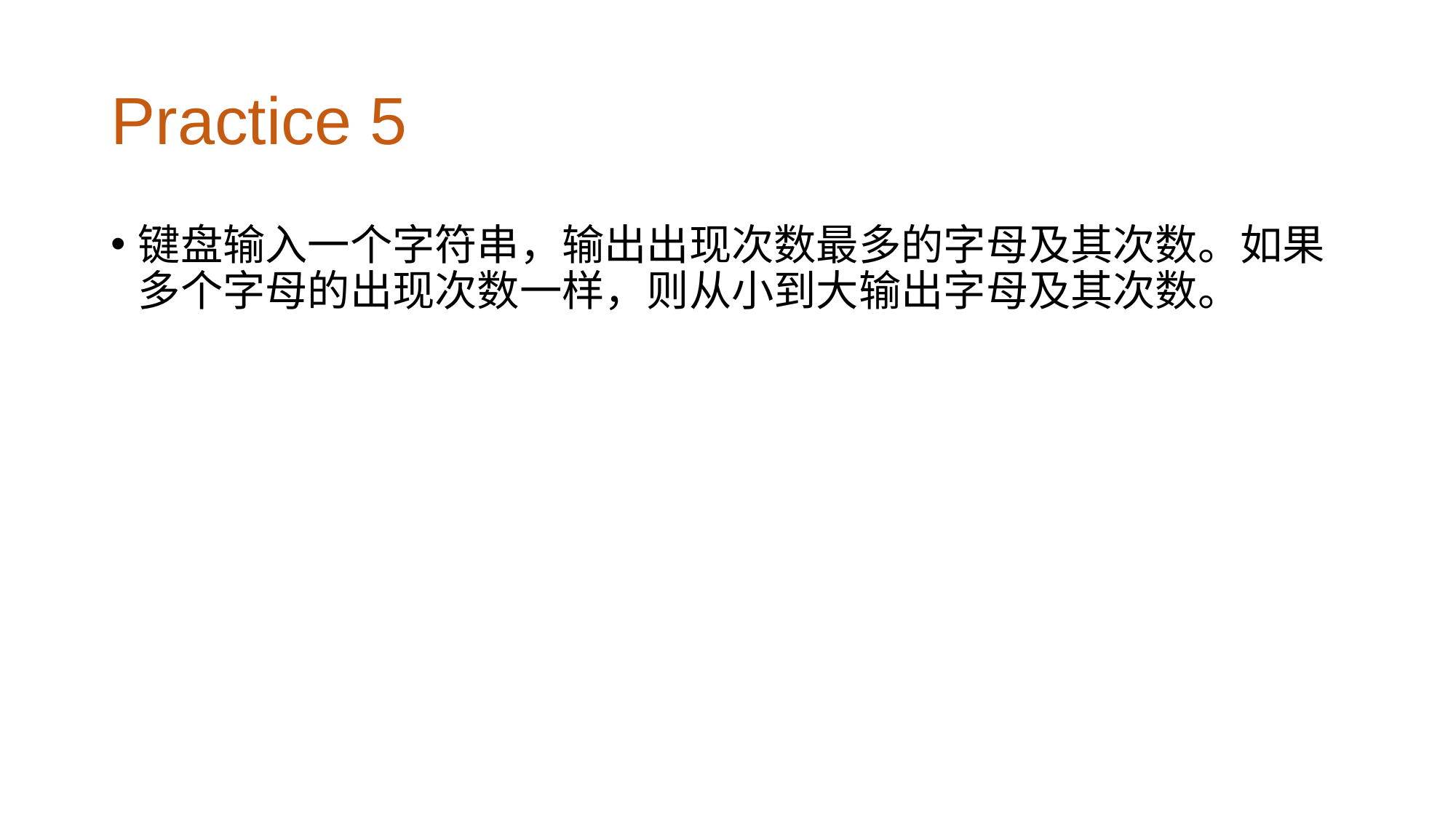

# Practice 5
键盘输入一个字符串，输出出现次数最多的字母及其次数。如果多个字母的出现次数一样，则从小到大输出字母及其次数。